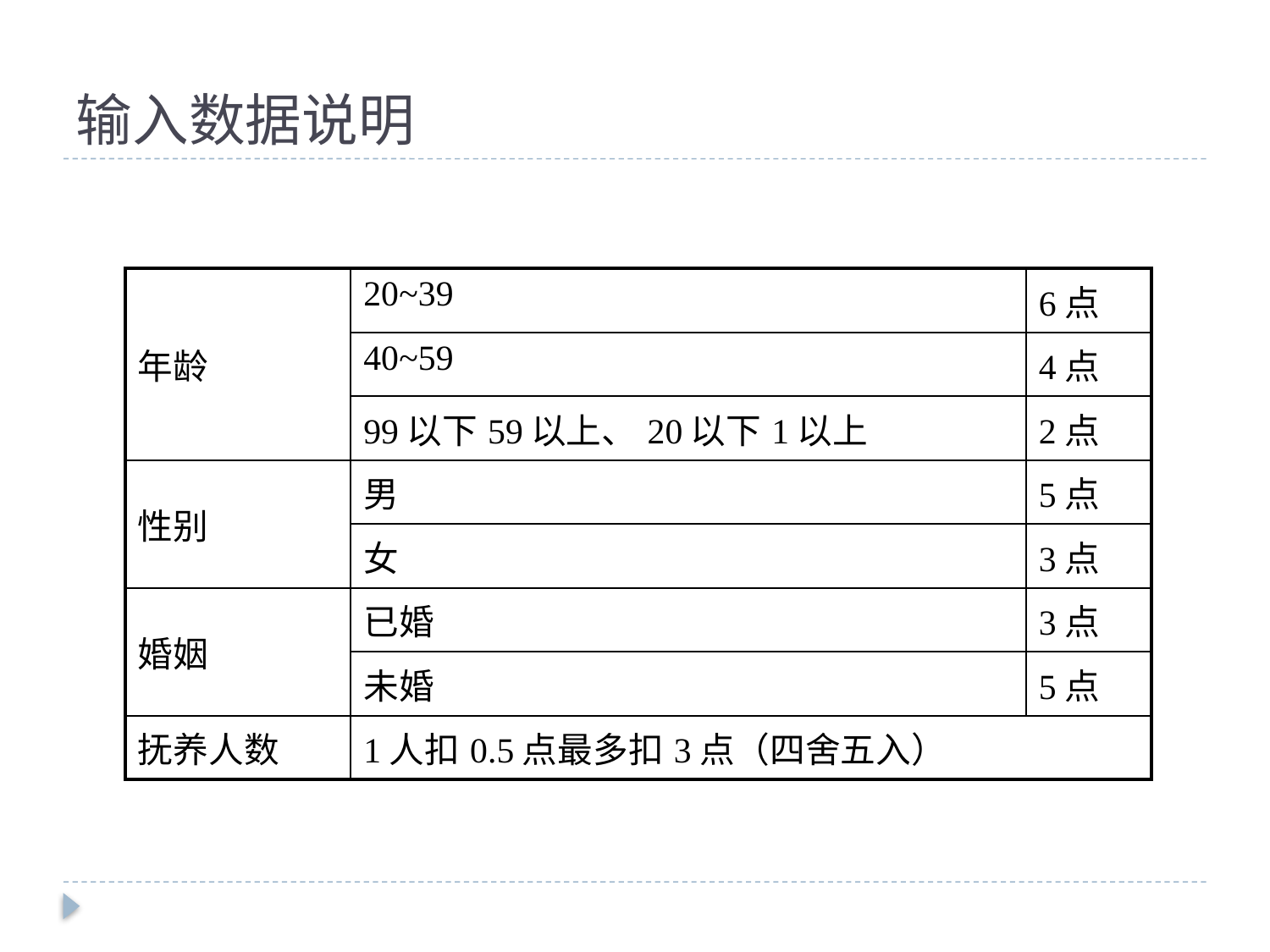

# 输入数据说明
| 年龄 | 20~39 | 6点 |
| --- | --- | --- |
|  | 40~59 | 4点 |
|  | 99以下59以上、20以下1以上 | 2点 |
| 性别 | 男 | 5点 |
|  | 女 | 3点 |
| 婚姻 | 已婚 | 3点 |
|  | 未婚 | 5点 |
| 抚养人数 | 1人扣0.5点最多扣3点（四舍五入） |  |